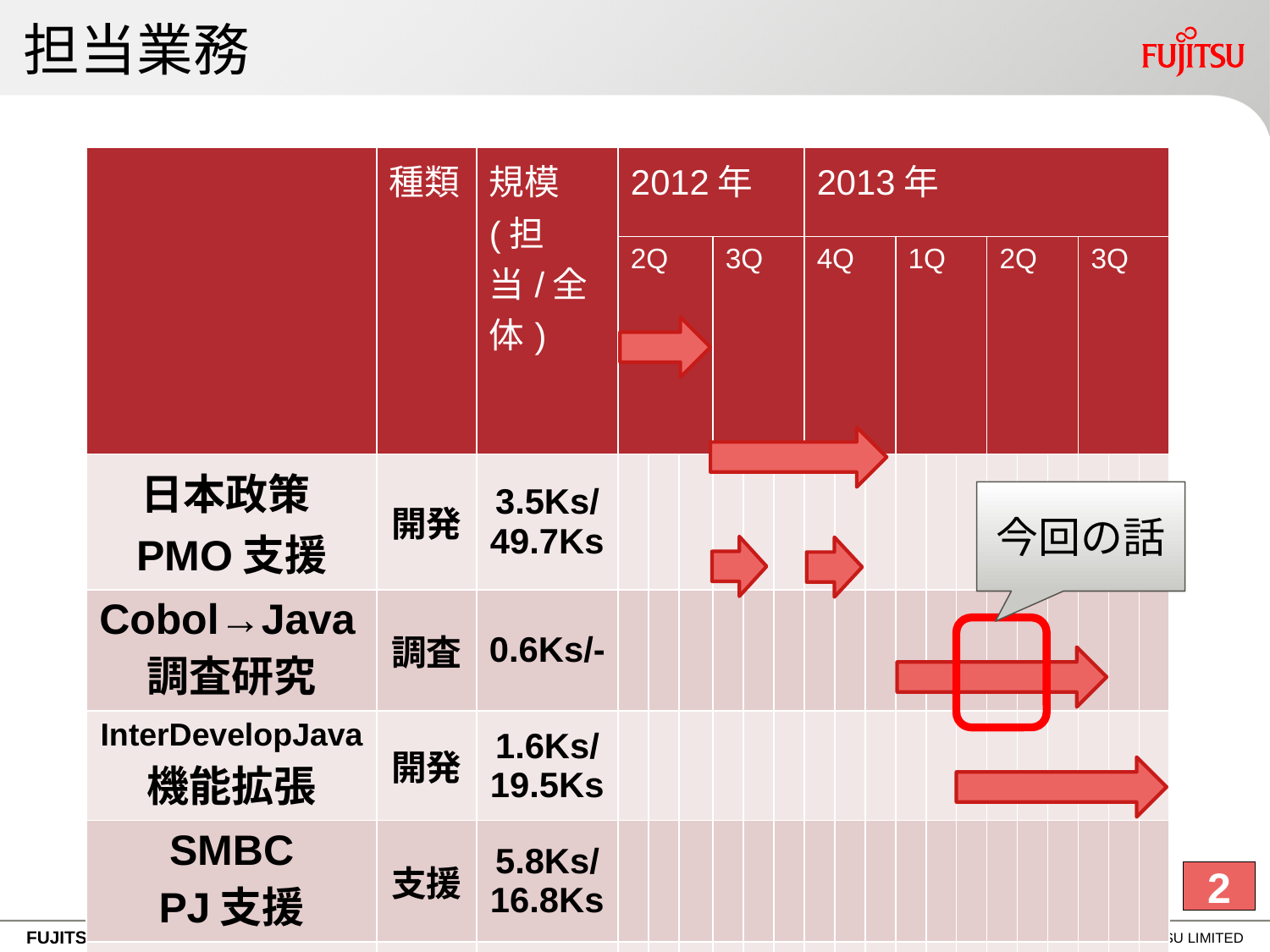

# 担当業務
|  | 種類 | 規模(担当/全体) | 2012年 |  |  |  |  |  | 2013年 |  |  |  |  |  |  |  |  |  |  |  |
| --- | --- | --- | --- | --- | --- | --- | --- | --- | --- | --- | --- | --- | --- | --- | --- | --- | --- | --- | --- | --- |
|  |  |  | 2Q |  |  | 3Q |  |  | 4Q |  |  | 1Q |  |  | 2Q |  |  | 3Q |  |  |
| 日本政策PMO支援 | 開発 | 3.5Ks/49.7Ks |  |  |  |  |  |  |  |  |  |  |  |  |  |  |  |  |  |  |
| Cobol→Java調査研究 | 調査 | 0.6Ks/- |  |  |  |  |  |  |  |  |  |  |  |  |  |  |  |  |  |  |
| InterDevelopJava 機能拡張 | 開発 | 1.6Ks/19.5Ks |  |  |  |  |  |  |  |  |  |  |  |  |  |  |  |  |  |  |
| SMBC PJ支援 | 支援 | 5.8Ks/16.8Ks |  |  |  |  |  |  |  |  |  |  |  |  |  |  |  |  |  |  |
| Conductor 部品開発 | 開発 | 3.5Ks/37.9Ks |  |  |  |  |  |  |  |  |  |  |  |  |  |  |  |  |  |  |

今回の話

2
Copyright 2014 FUJITSU LIMITED